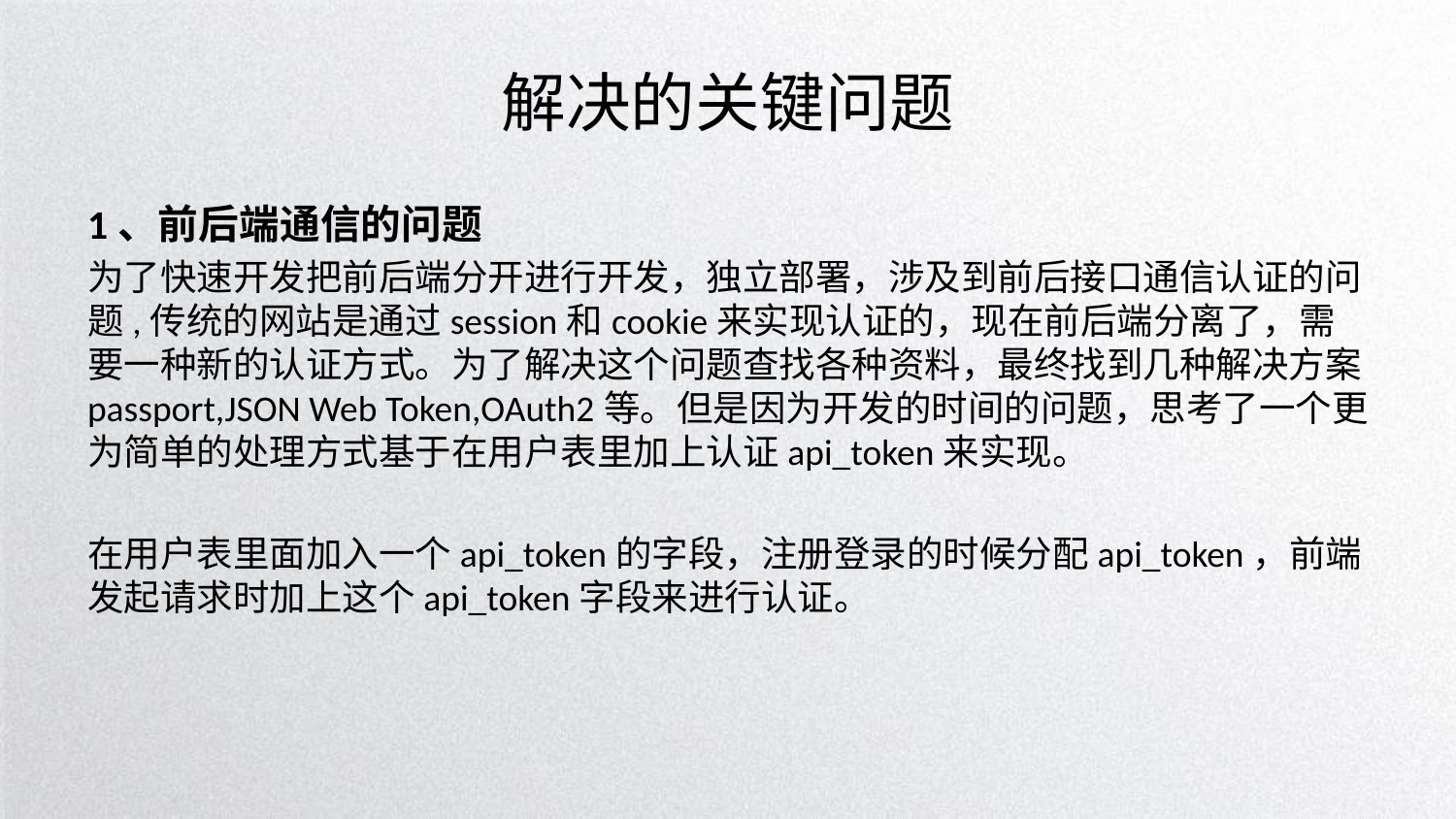

# 解决的关键问题
1、前后端通信的问题
为了快速开发把前后端分开进行开发，独立部署，涉及到前后接口通信认证的问题,传统的网站是通过session和cookie来实现认证的，现在前后端分离了，需要一种新的认证方式。为了解决这个问题查找各种资料，最终找到几种解决方案passport,JSON Web Token,OAuth2等。但是因为开发的时间的问题，思考了一个更为简单的处理方式基于在用户表里加上认证api_token来实现。

在用户表里面加入一个api_token的字段，注册登录的时候分配api_token，前端发起请求时加上这个api_token字段来进行认证。